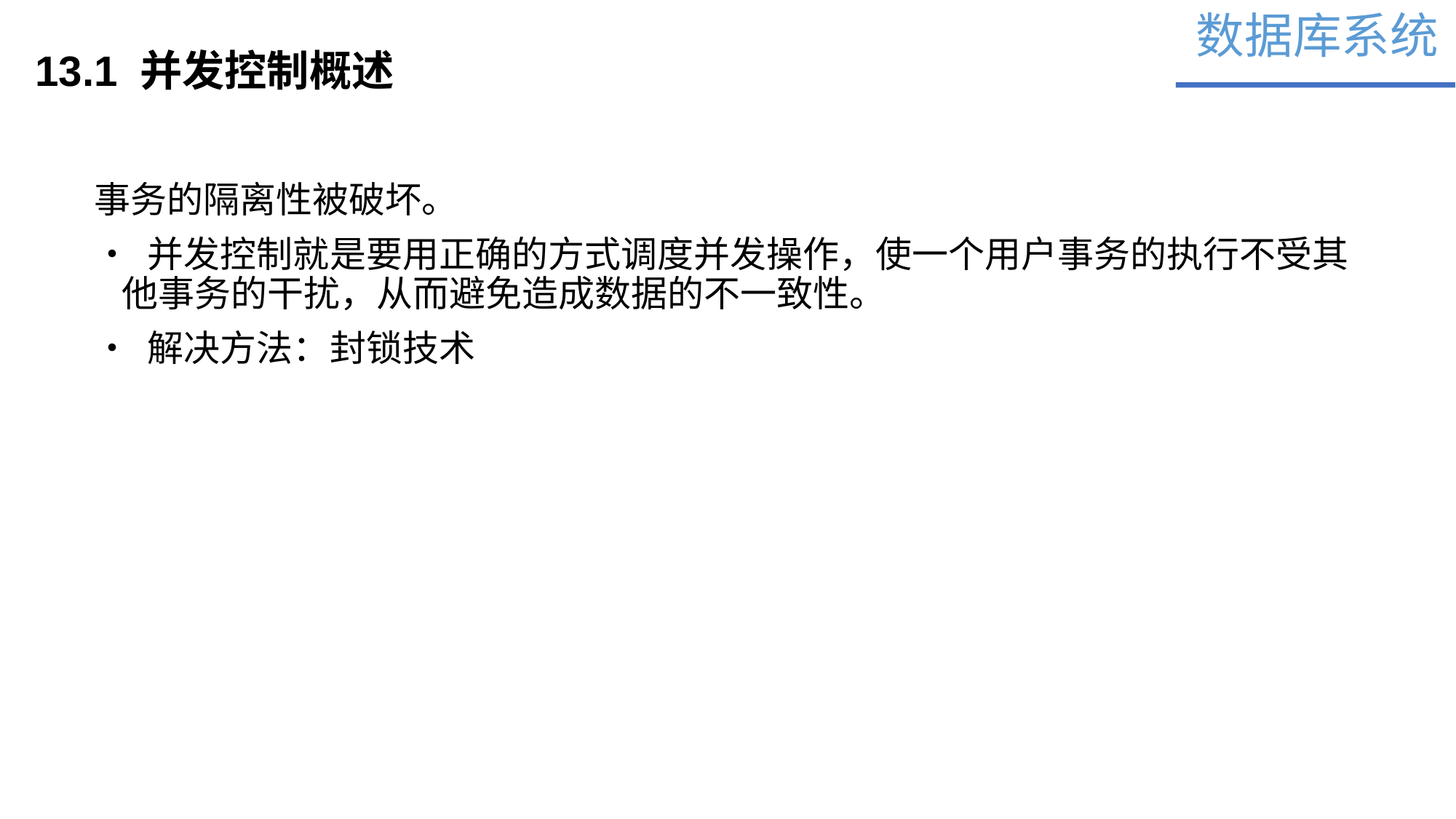

数据库系统
13.1 并发控制概述

事务的隔离性被破坏。
• 并发控制就是要用正确的方式调度并发操作，使一个用户事务的执行不受其他事务的干扰，从而避免造成数据的不一致性。
• 解决方法：封锁技术